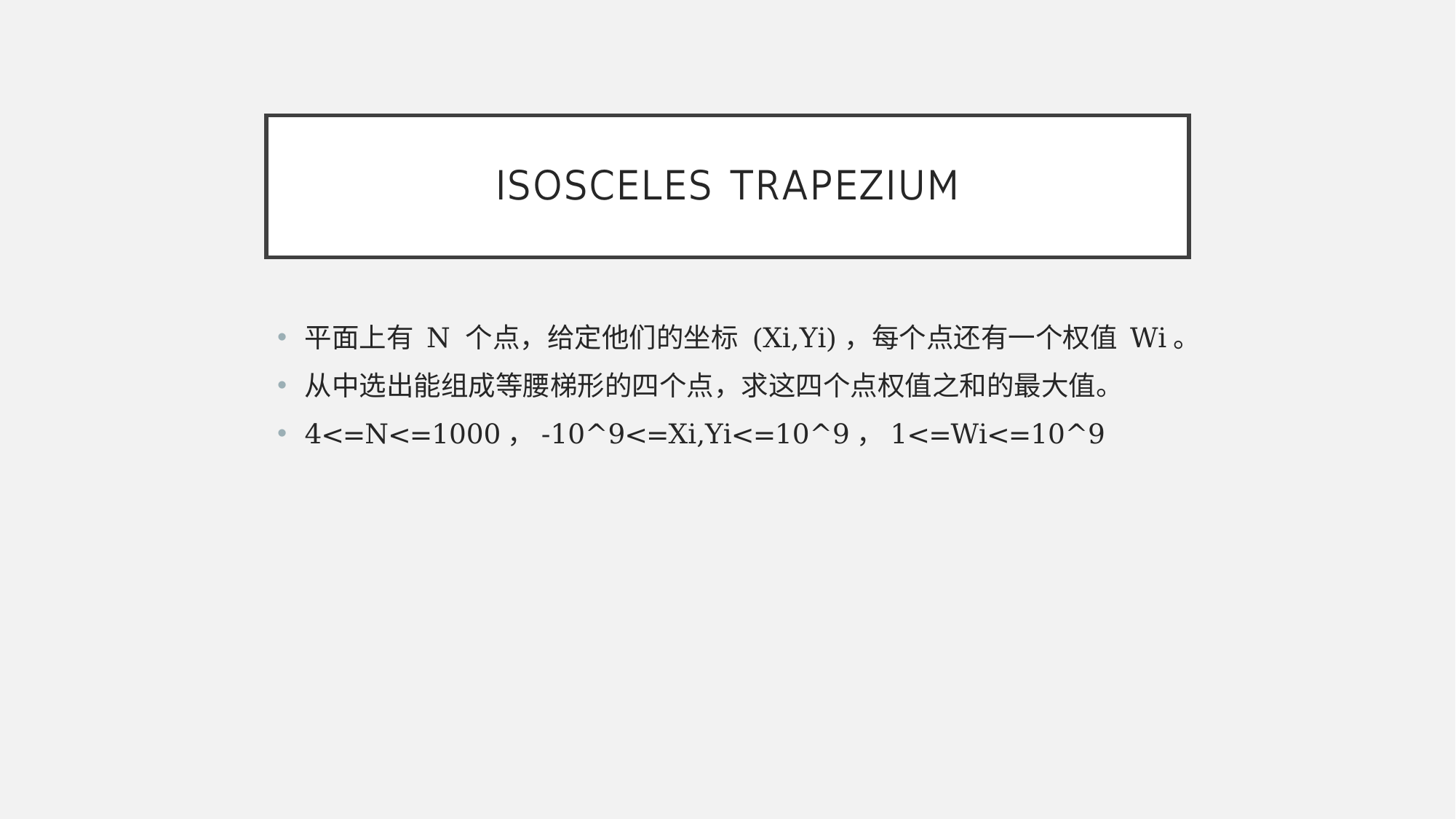

# isosceles trapezium
平面上有 N 个点，给定他们的坐标 (Xi,Yi)，每个点还有一个权值 Wi。
从中选出能组成等腰梯形的四个点，求这四个点权值之和的最大值。
4<=N<=1000，-10^9<=Xi,Yi<=10^9，1<=Wi<=10^9